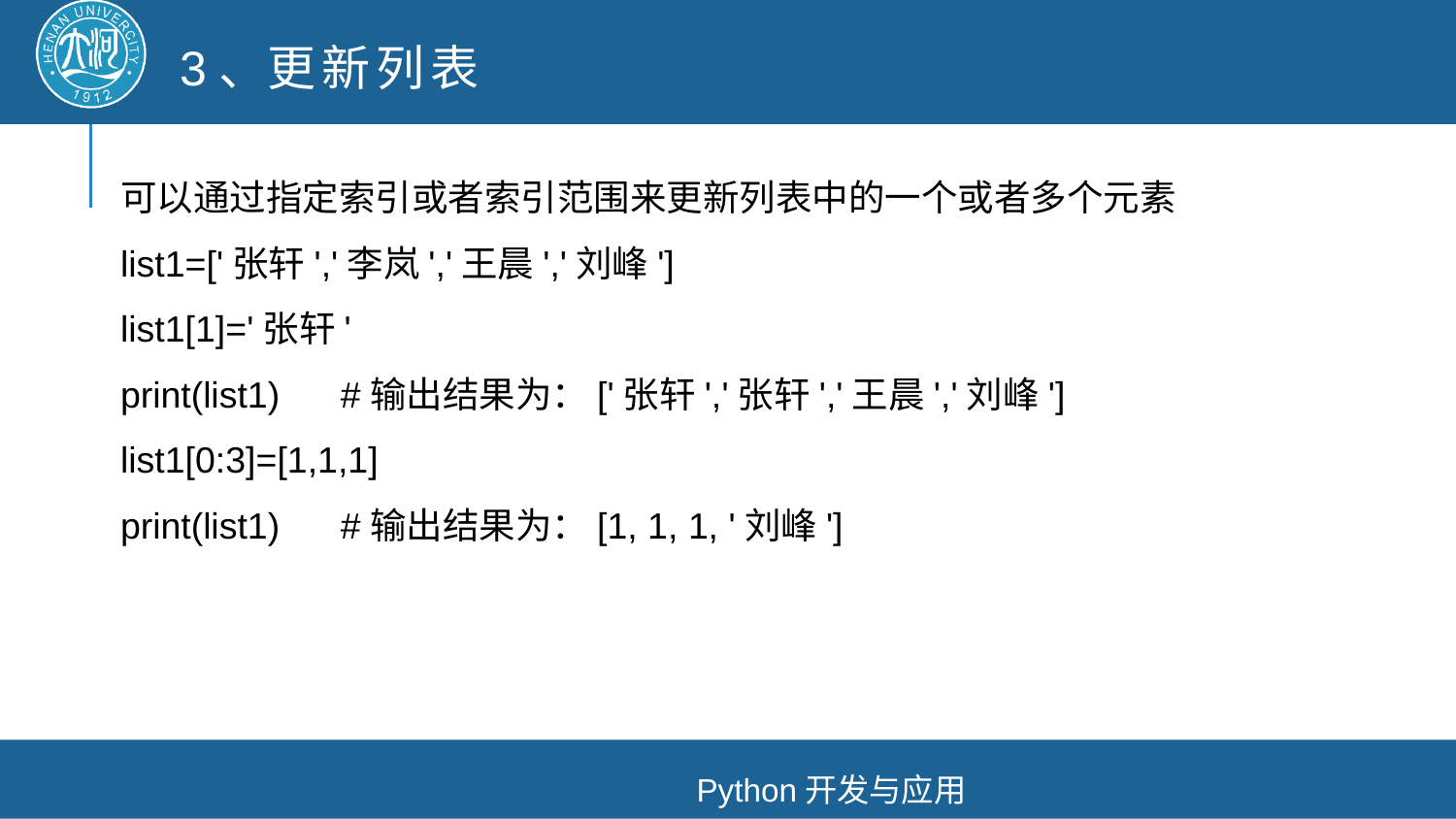

3、更新列表
可以通过指定索引或者索引范围来更新列表中的一个或者多个元素
list1=['张轩','李岚','王晨','刘峰']
list1[1]='张轩'
print(list1)      #输出结果为：['张轩','张轩','王晨','刘峰']
list1[0:3]=[1,1,1]
print(list1)      #输出结果为：[1, 1, 1, '刘峰']

Python开发与应用
19